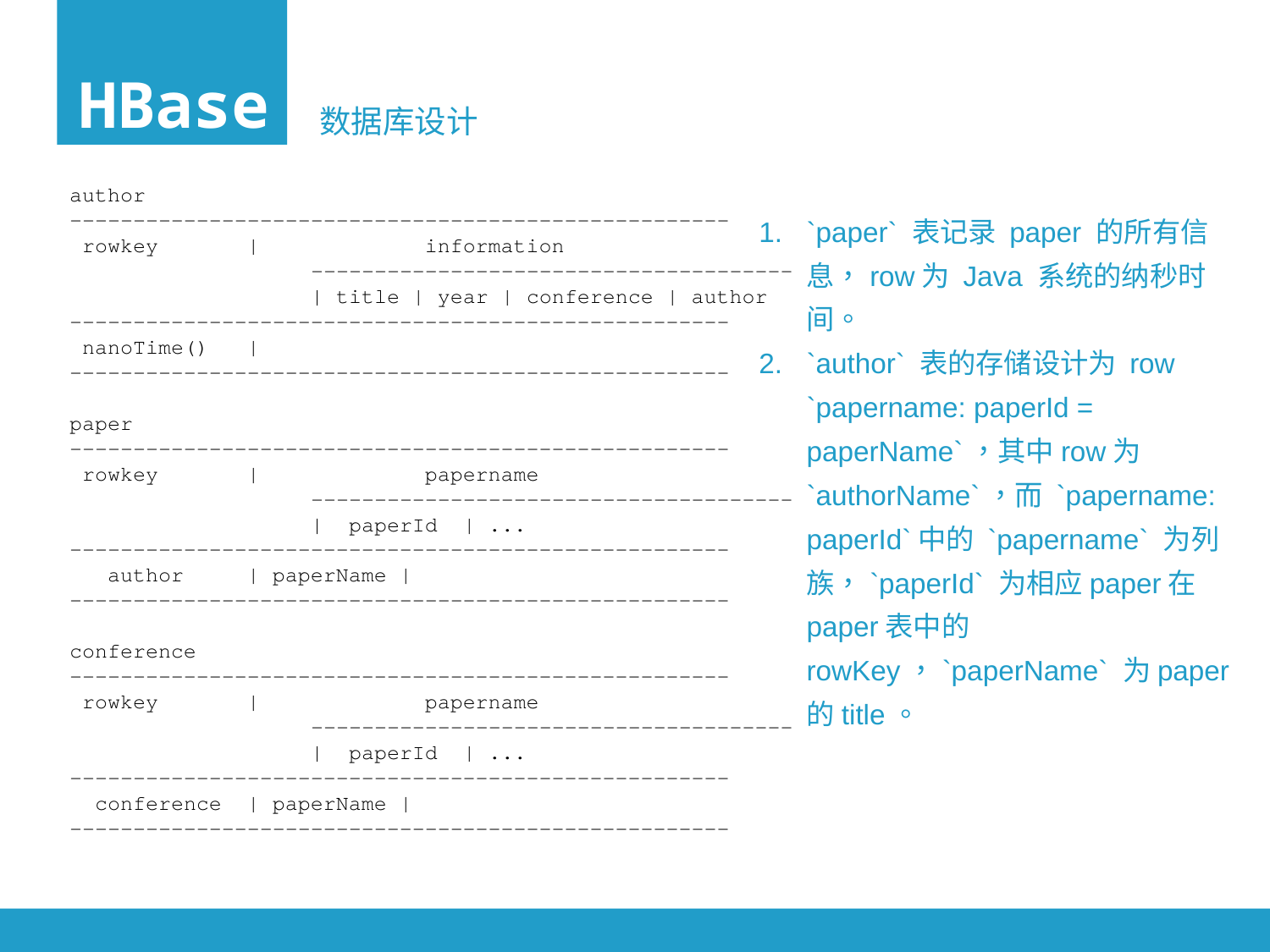

HBase
数据库设计
author
----------------------------------------------------
 rowkey       |             information
	         --------------------------------------
	         | title | year | conference | author
----------------------------------------------------
 nanoTime()   |
----------------------------------------------------

paper
----------------------------------------------------
 rowkey       |             papername
	         --------------------------------------
	         |  paperId  | ...
----------------------------------------------------
   author     | paperName |
----------------------------------------------------

conference
----------------------------------------------------
 rowkey       |             papername
	         --------------------------------------
	         |  paperId  | ...
----------------------------------------------------
  conference  | paperName |
----------------------------------------------------
`paper` 表记录 paper 的所有信息，row为 Java 系统的纳秒时间。
`author` 表的存储设计为 row `papername: paperId = paperName`，其中row为 `authorName`，而 `papername: paperId`中的 `papername` 为列族，`paperId` 为相应paper在paper表中的rowKey，`paperName` 为paper的title。